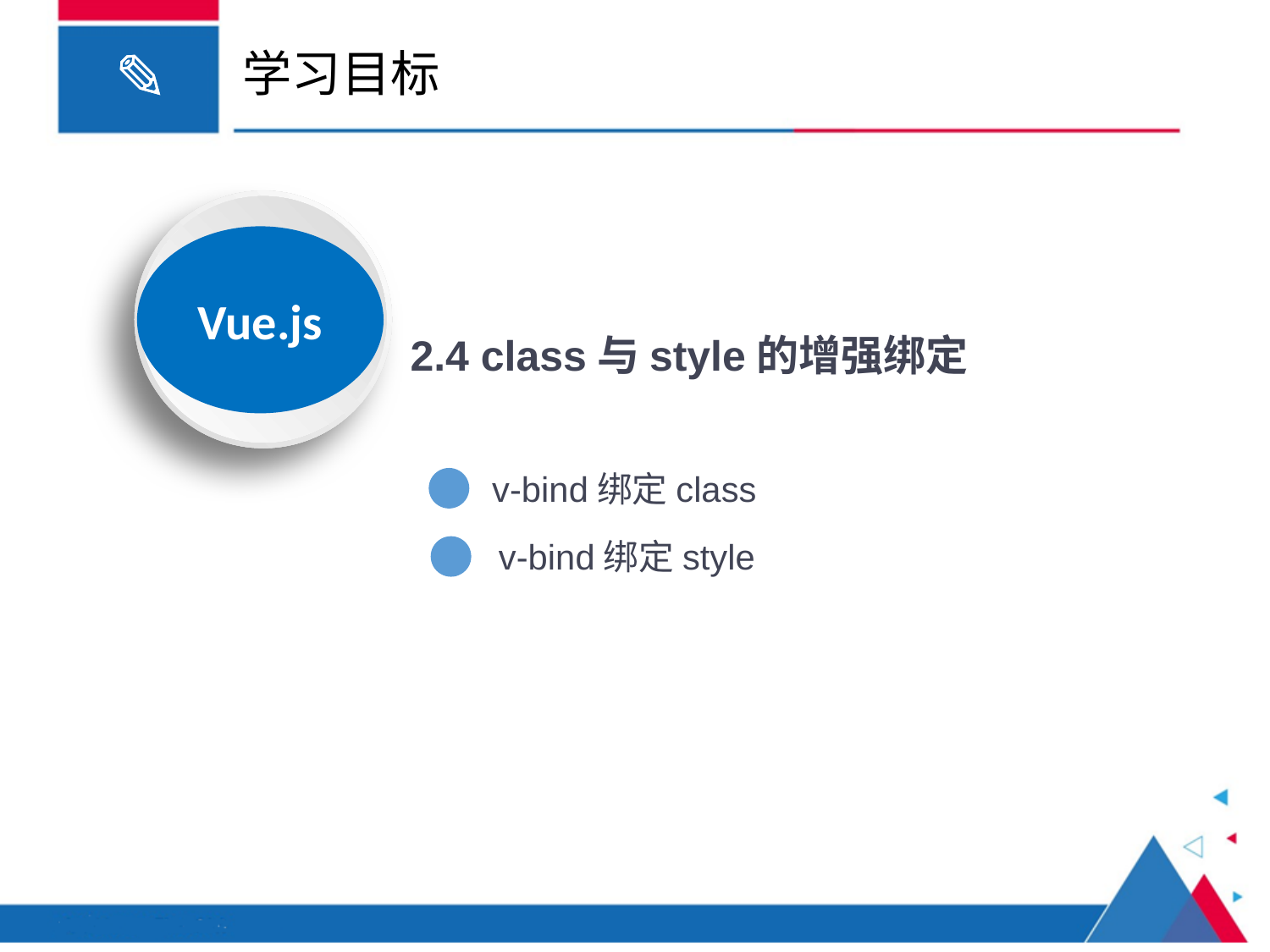

# 学习目标

Vue.js
2.4 class与style的增强绑定
v-bind绑定class

v-bind绑定style